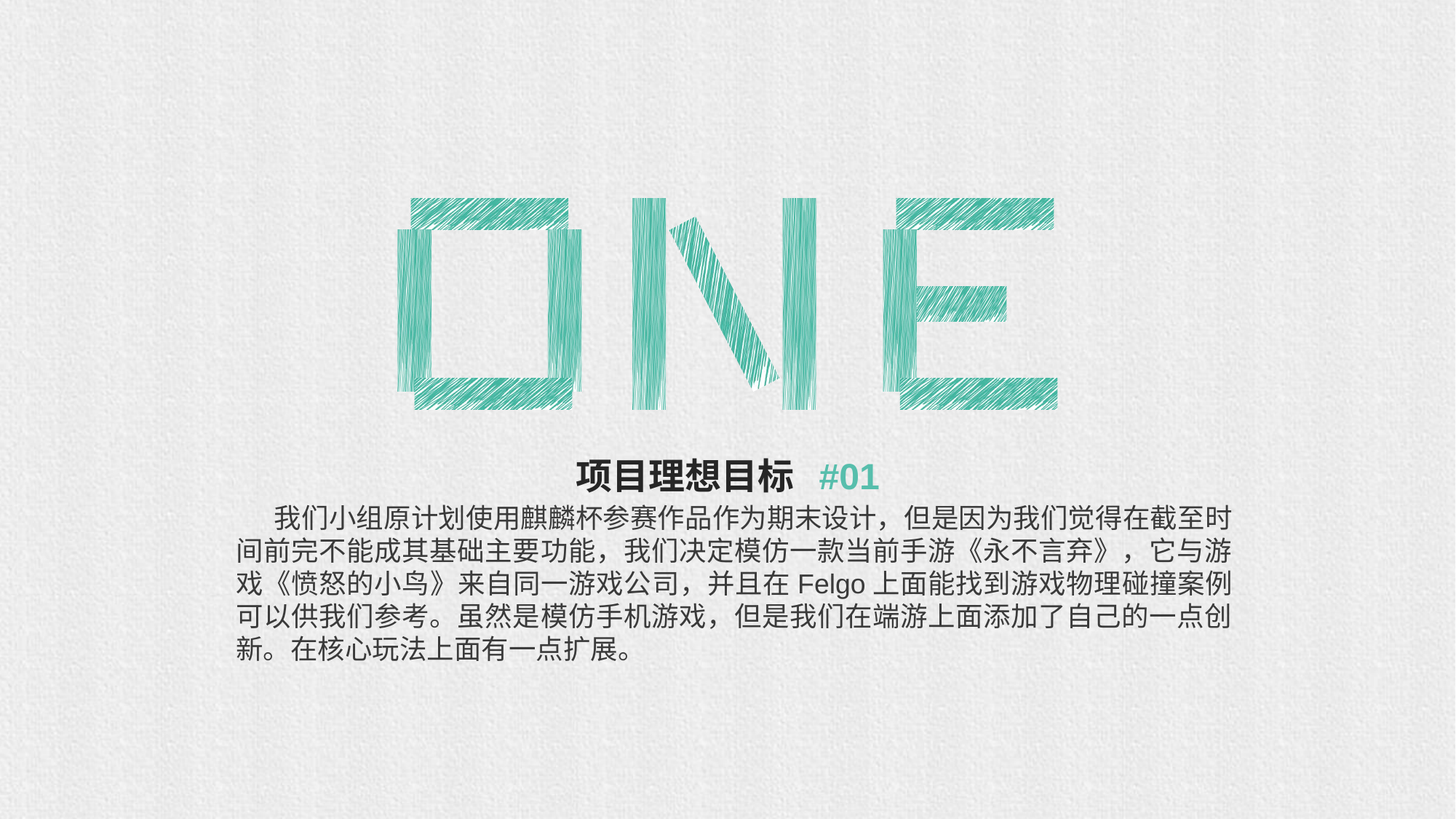

项目理想目标  #01
     我们小组原计划使用麒麟杯参赛作品作为期末设计，但是因为我们觉得在截至时间前完不能成其基础主要功能，我们决定模仿一款当前手游《永不言弃》，它与游戏《愤怒的小鸟》来自同一游戏公司，并且在Felgo上面能找到游戏物理碰撞案例可以供我们参考。虽然是模仿手机游戏，但是我们在端游上面添加了自己的一点创新。在核心玩法上面有一点扩展。